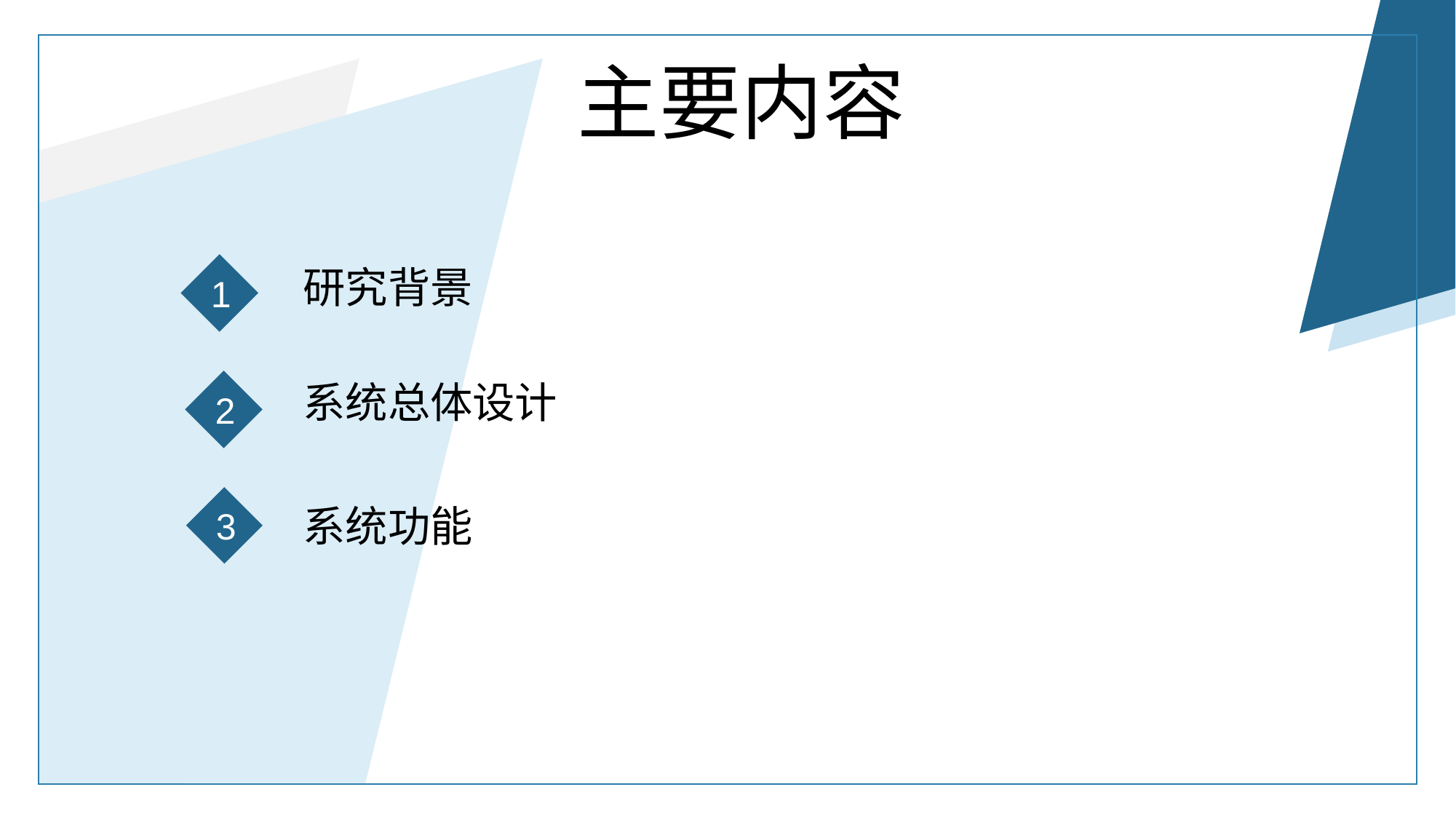

主要内容
1
研究背景
系统总体设计
2
3
系统功能